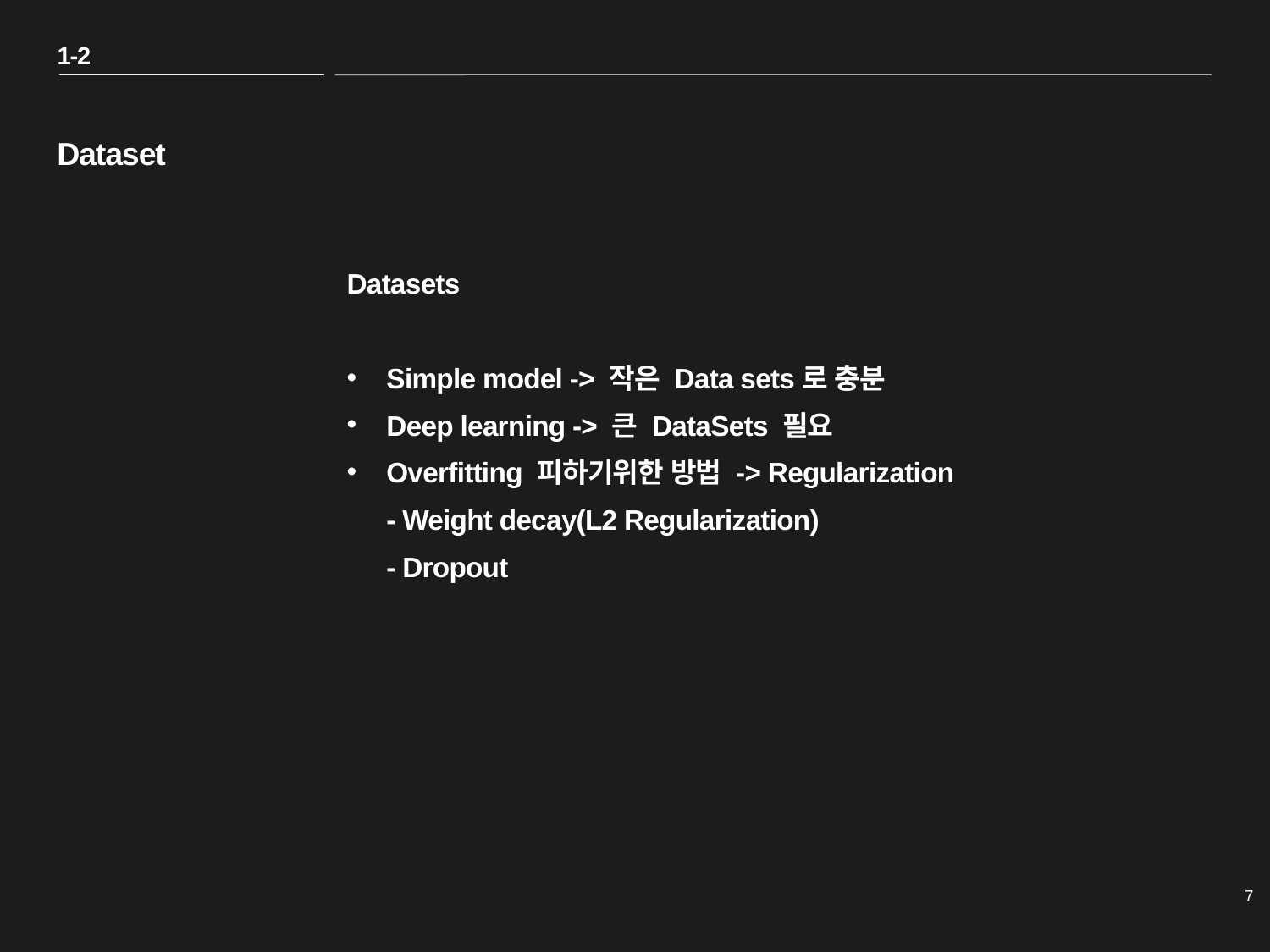

1-2
# Dataset
Datasets

Simple model -> 작은 Data sets로 충분
Deep learning -> 큰 DataSets 필요
Overfitting 피하기위한 방법 -> Regularization
- Weight decay(L2 Regularization)
- Dropout
7